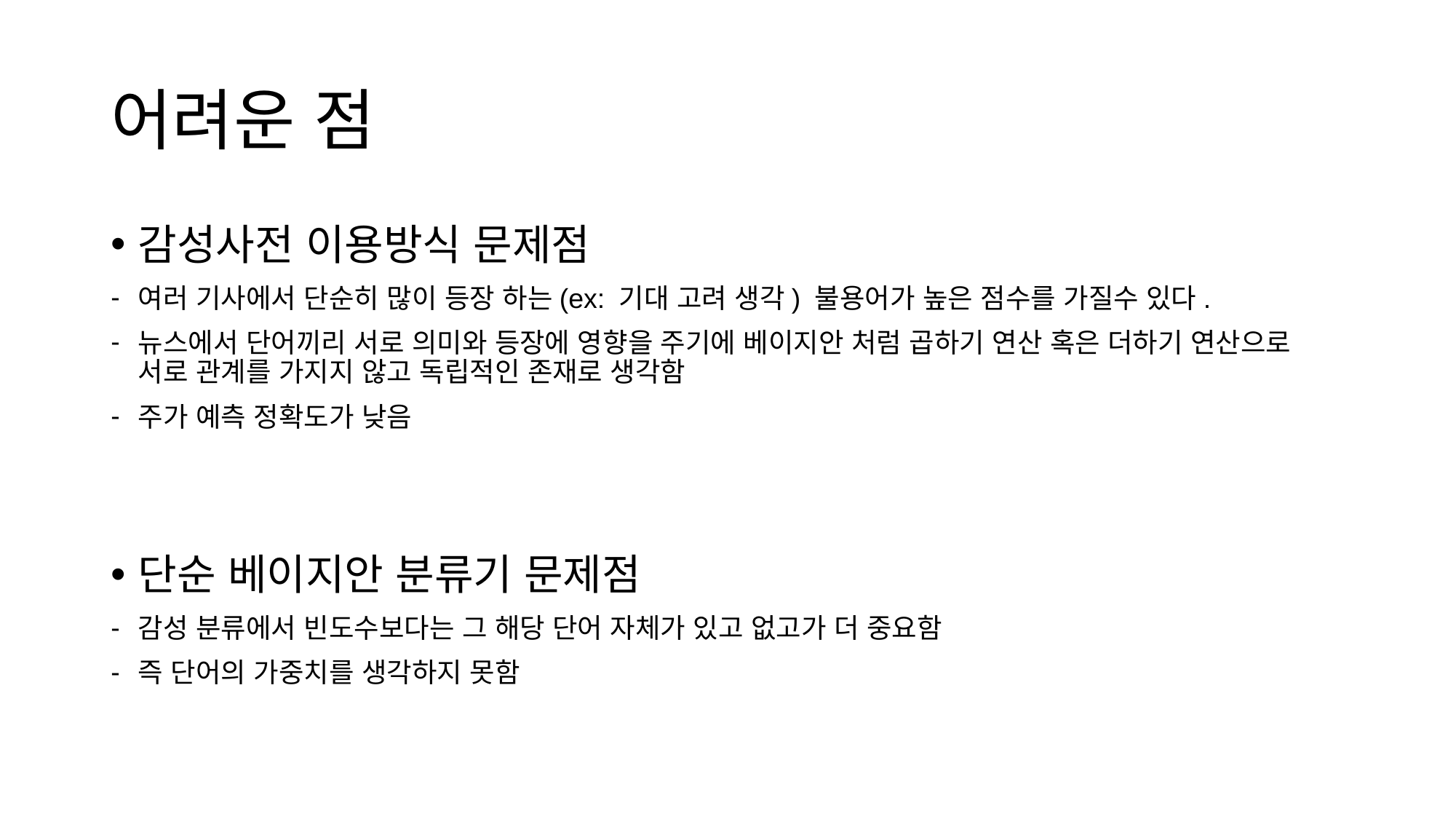

# 어려운 점
감성사전 이용방식 문제점
여러 기사에서 단순히 많이 등장 하는(ex: 기대 고려 생각) 불용어가 높은 점수를 가질수 있다.
뉴스에서 단어끼리 서로 의미와 등장에 영향을 주기에 베이지안 처럼 곱하기 연산 혹은 더하기 연산으로 서로 관계를 가지지 않고 독립적인 존재로 생각함
주가 예측 정확도가 낮음

단순 베이지안 분류기 문제점
감성 분류에서 빈도수보다는 그 해당 단어 자체가 있고 없고가 더 중요함
즉 단어의 가중치를 생각하지 못함